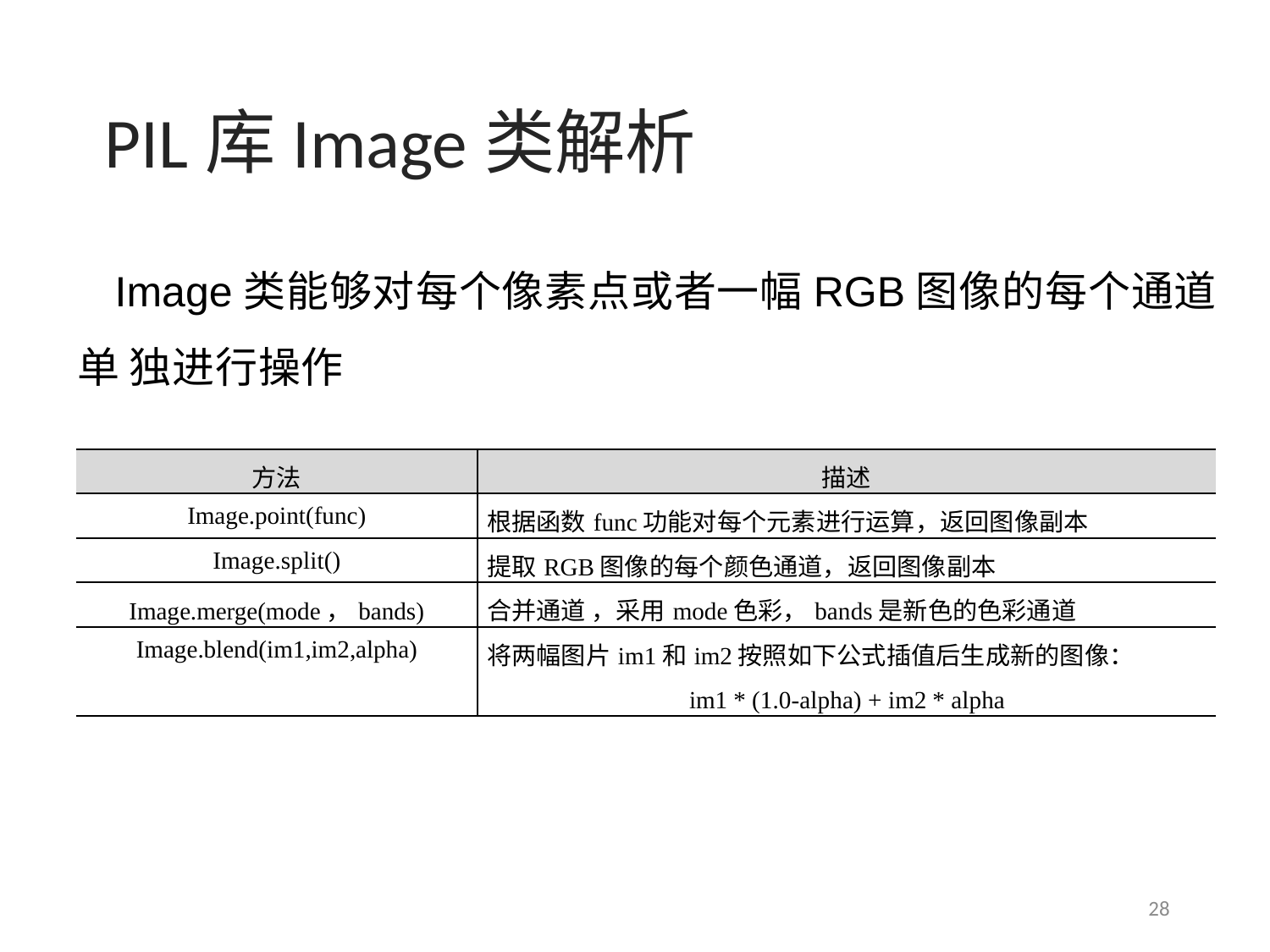

# PIL库Image类解析
Image类能够对每个像素点或者一幅RGB图像的每个通道单 独进行操作
| 方法 | 描述 |
| --- | --- |
| Image.point(func) | 根据函数func功能对每个元素进行运算，返回图像副本 |
| Image.split() | 提取RGB图像的每个颜色通道，返回图像副本 |
| Image.merge(mode，bands) | 合并通道，采用mode色彩，bands是新色的色彩通道 |
| Image.blend(im1,im2,alpha) | 将两幅图片im1和im2按照如下公式插值后生成新的图像： im1 \* (1.0-alpha) + im2 \* alpha |
28